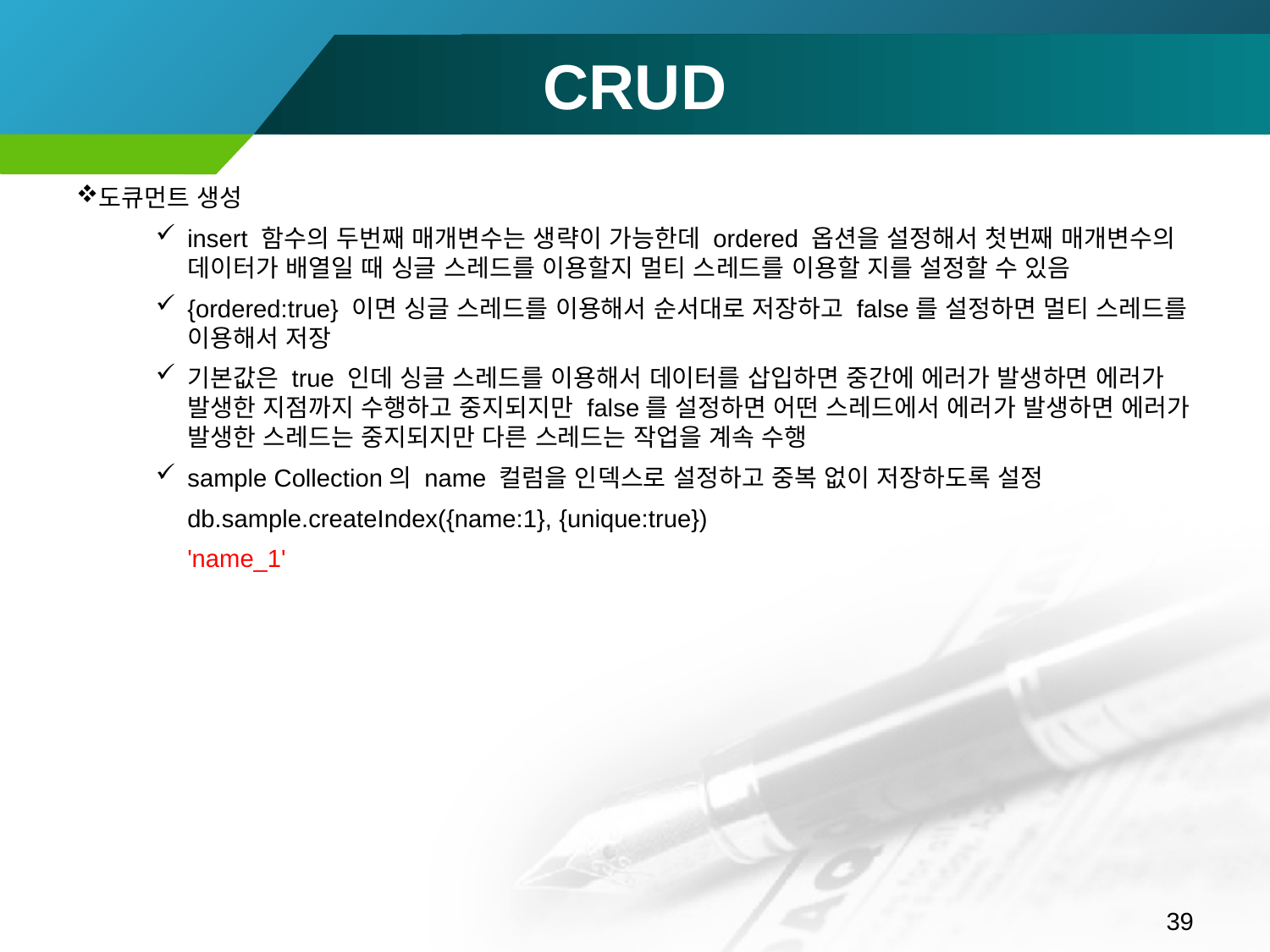

# CRUD
도큐먼트 생성
insert 함수의 두번째 매개변수는 생략이 가능한데 ordered 옵션을 설정해서 첫번째 매개변수의 데이터가 배열일 때 싱글 스레드를 이용할지 멀티 스레드를 이용할 지를 설정할 수 있음
{ordered:true} 이면 싱글 스레드를 이용해서 순서대로 저장하고 false를 설정하면 멀티 스레드를 이용해서 저장
기본값은 true 인데 싱글 스레드를 이용해서 데이터를 삽입하면 중간에 에러가 발생하면 에러가 발생한 지점까지 수행하고 중지되지만 false를 설정하면 어떤 스레드에서 에러가 발생하면 에러가 발생한 스레드는 중지되지만 다른 스레드는 작업을 계속 수행
sample Collection의 name 컬럼을 인덱스로 설정하고 중복 없이 저장하도록 설정
db.sample.createIndex({name:1}, {unique:true})
'name_1'

39